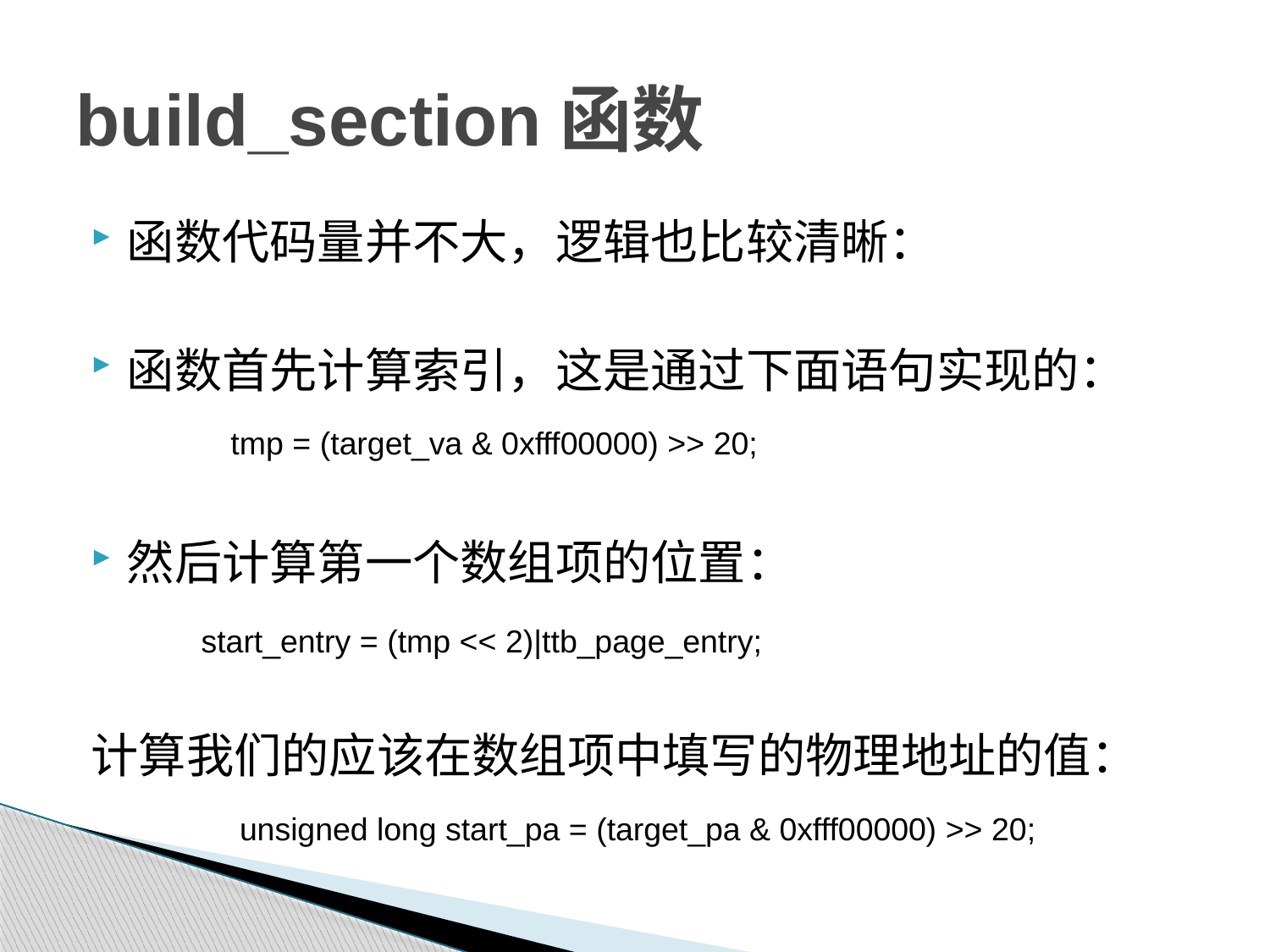

# build_section函数
函数代码量并不大，逻辑也比较清晰：

函数首先计算索引，这是通过下面语句实现的：

然后计算第一个数组项的位置：

计算我们的应该在数组项中填写的物理地址的值：

tmp = (target_va & 0xfff00000) >> 20;
start_entry = (tmp << 2)|ttb_page_entry;
 unsigned long start_pa = (target_pa & 0xfff00000) >> 20;